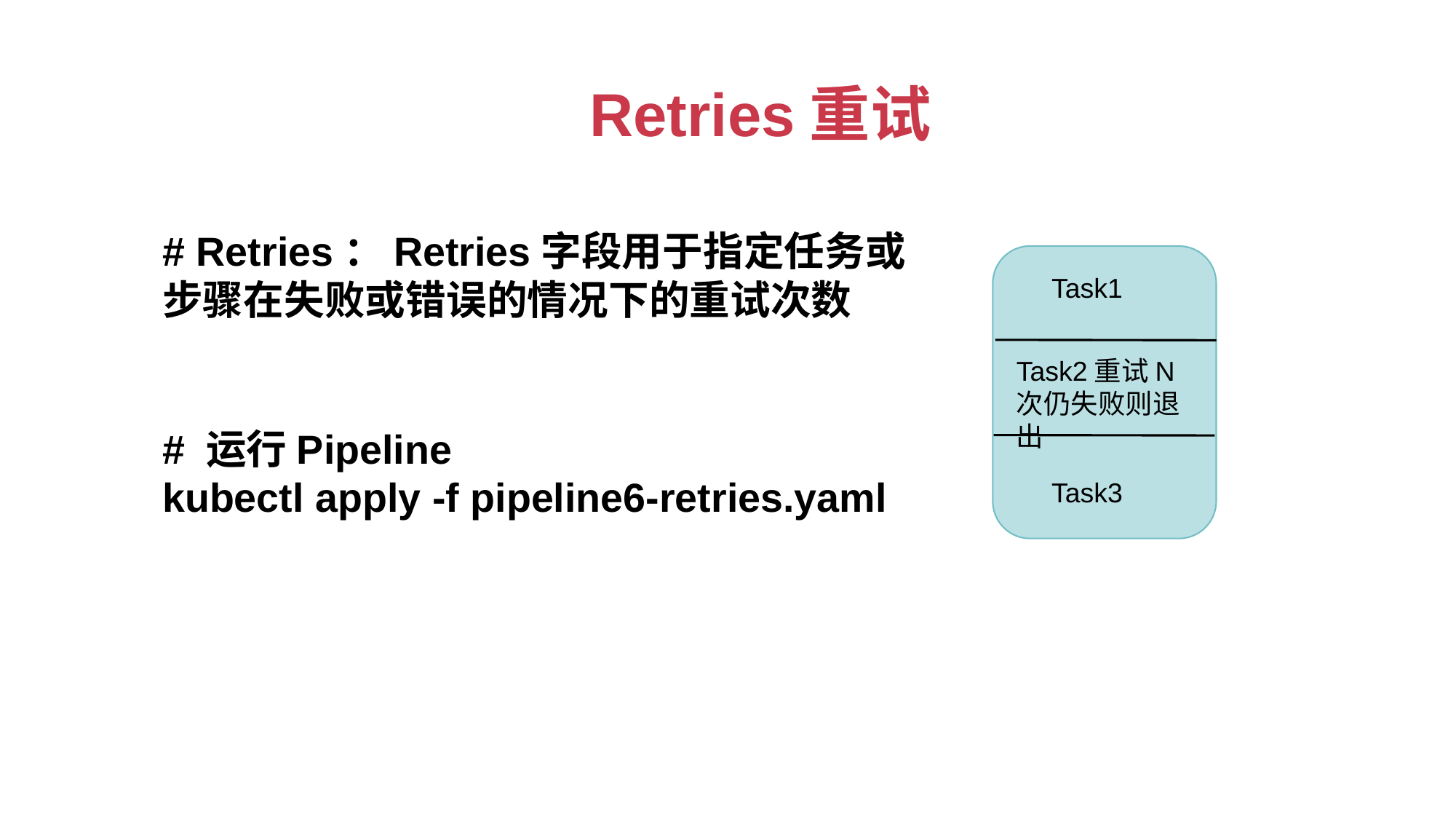

Retries重试
# Retries：Retries字段用于指定任务或步骤在失败或错误的情况下的重试次数

Task1
Task2重试N次仍失败则退出

# 运行Pipeline
kubectl apply -f pipeline6-retries.yaml

Task3